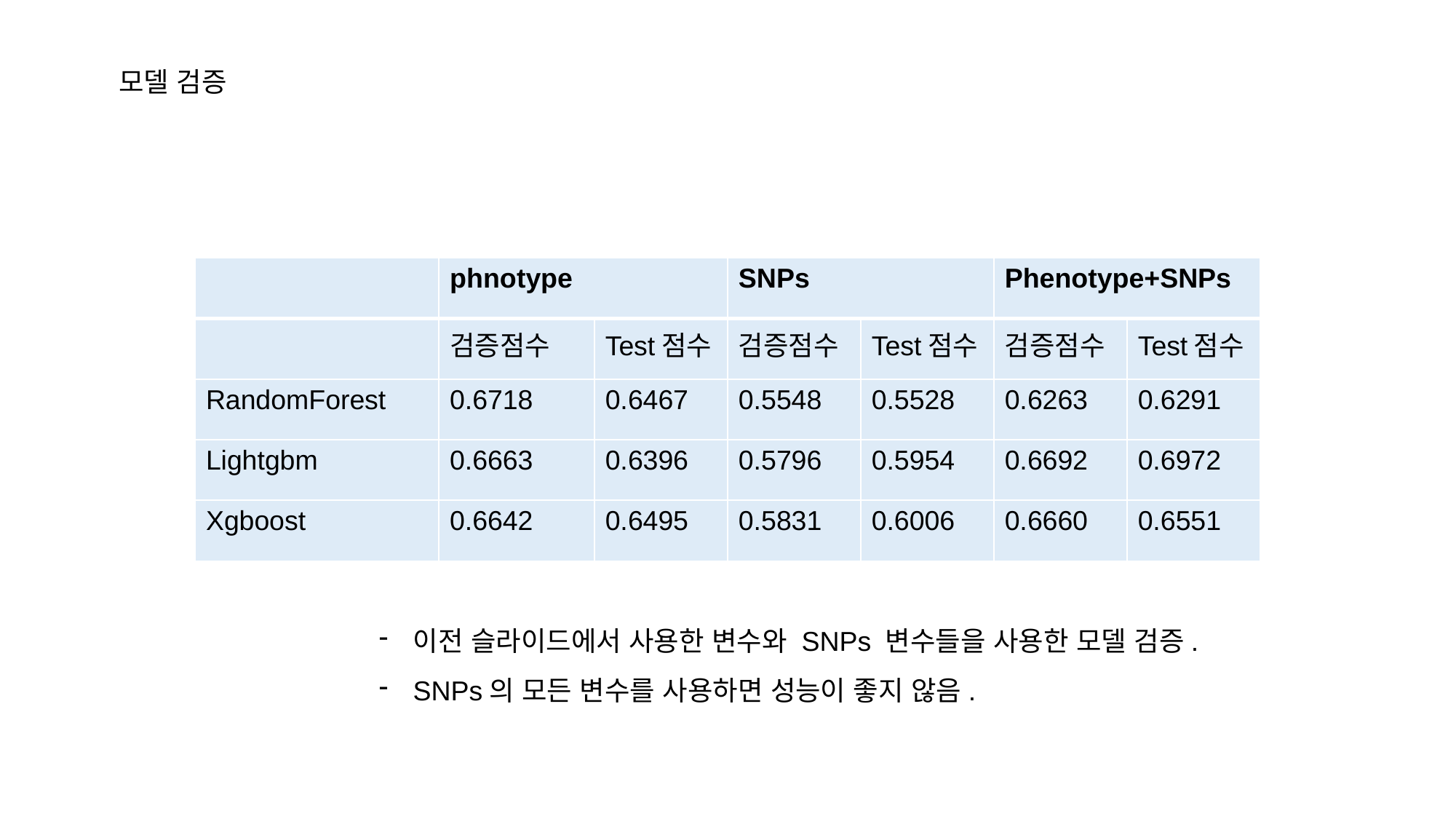

모델 검증
|  | phnotype |  | SNPs |  | Phenotype+SNPs |  |
| --- | --- | --- | --- | --- | --- | --- |
|  | 검증점수 | Test점수 | 검증점수 | Test점수 | 검증점수 | Test점수 |
| RandomForest | 0.6718 | 0.6467 | 0.5548 | 0.5528 | 0.6263 | 0.6291 |
| Lightgbm | 0.6663 | 0.6396 | 0.5796 | 0.5954 | 0.6692 | 0.6972 |
| Xgboost | 0.6642 | 0.6495 | 0.5831 | 0.6006 | 0.6660 | 0.6551 |
이전 슬라이드에서 사용한 변수와 SNPs 변수들을 사용한 모델 검증.
SNPs의 모든 변수를 사용하면 성능이 좋지 않음.